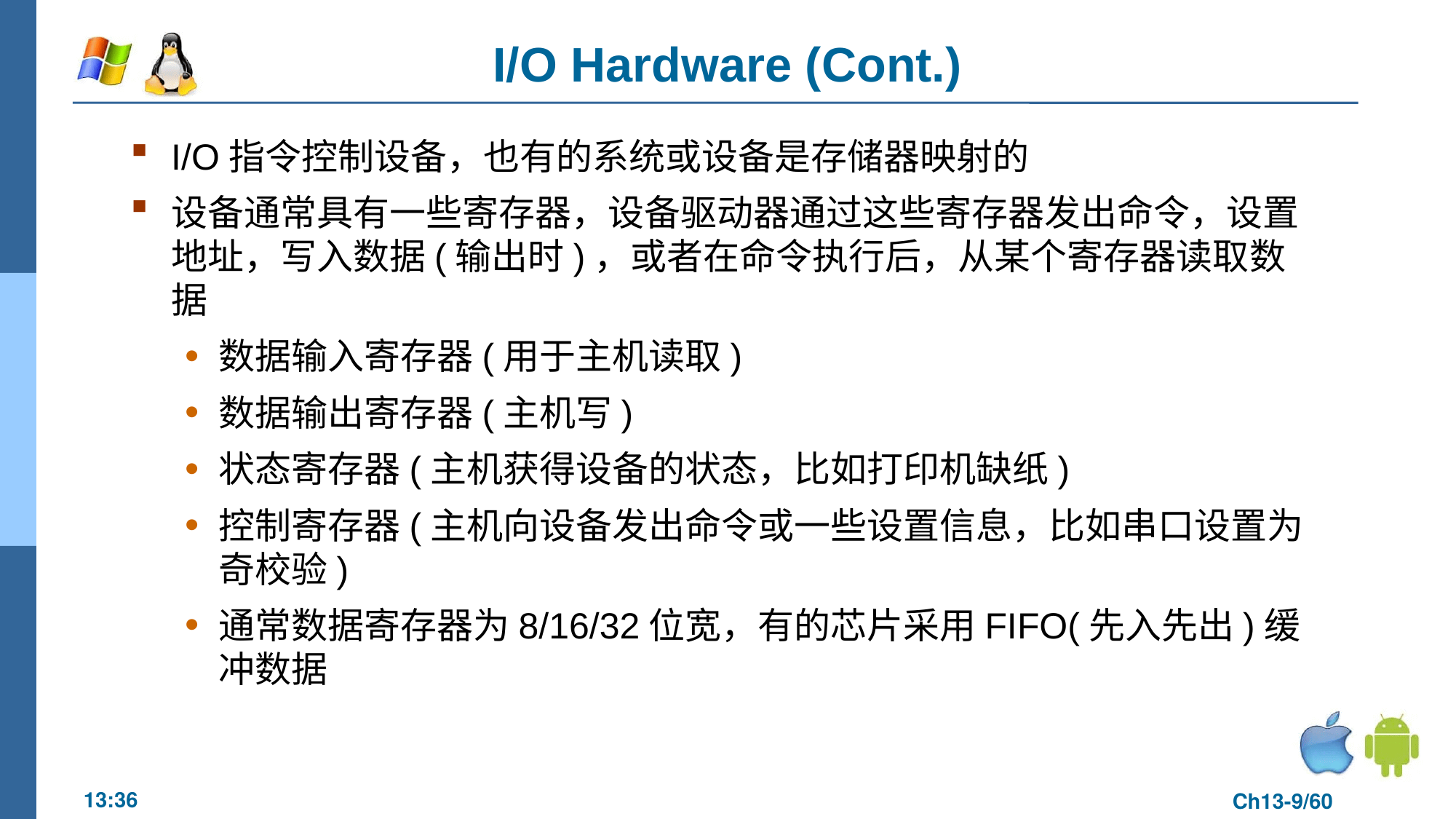

# I/O Hardware (Cont.)
I/O指令控制设备，也有的系统或设备是存储器映射的
设备通常具有一些寄存器，设备驱动器通过这些寄存器发出命令，设置地址，写入数据(输出时)，或者在命令执行后，从某个寄存器读取数据
数据输入寄存器(用于主机读取)
数据输出寄存器(主机写)
状态寄存器(主机获得设备的状态，比如打印机缺纸)
控制寄存器(主机向设备发出命令或一些设置信息，比如串口设置为奇校验)
通常数据寄存器为8/16/32位宽，有的芯片采用FIFO(先入先出)缓冲数据